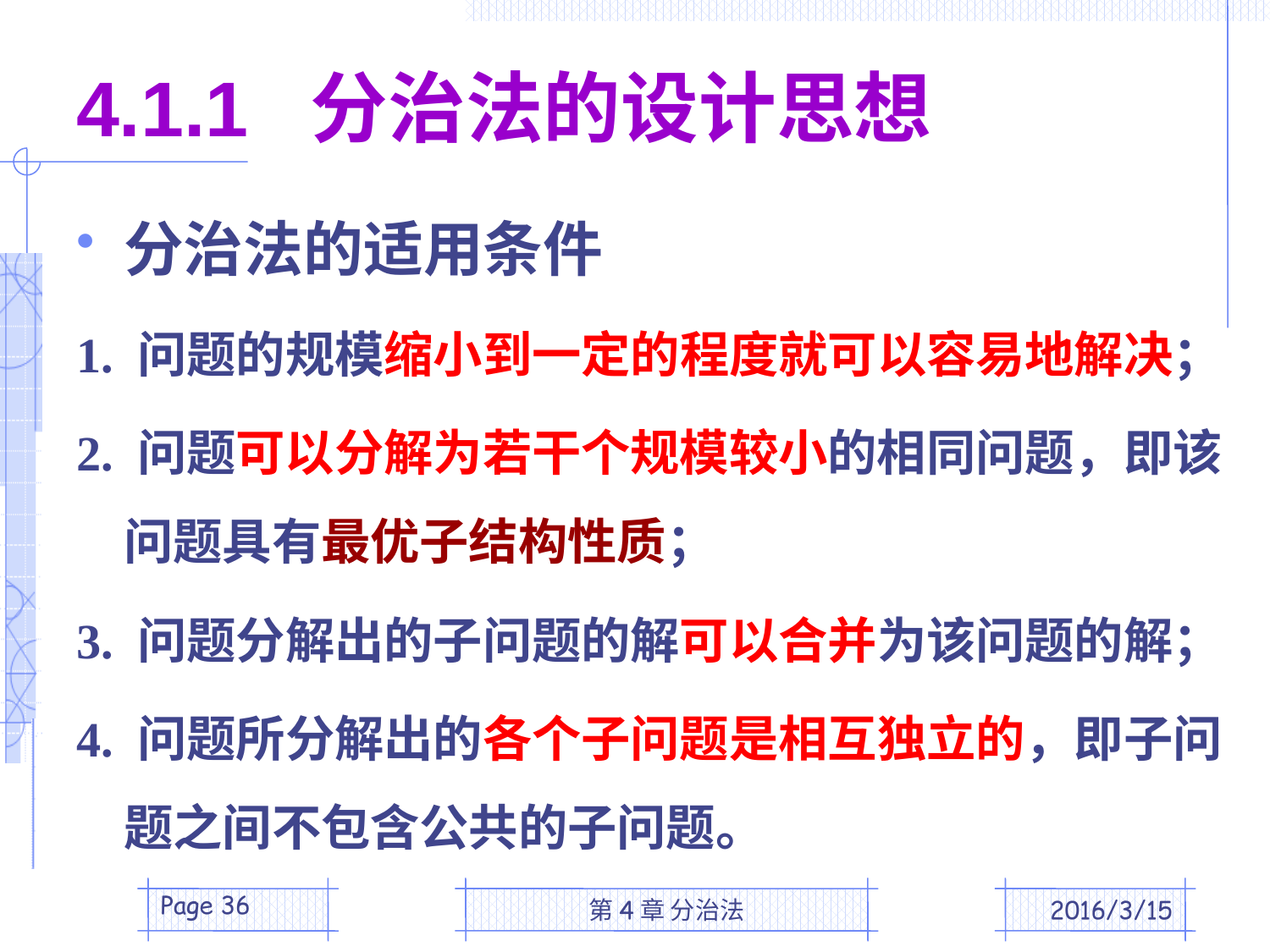

# 4.1.1  分治法的设计思想
分治法的适用条件
1. 问题的规模缩小到一定的程度就可以容易地解决；
2. 问题可以分解为若干个规模较小的相同问题，即该问题具有最优子结构性质；
3. 问题分解出的子问题的解可以合并为该问题的解；
4. 问题所分解出的各个子问题是相互独立的，即子问题之间不包含公共的子问题。
Page 36
第4章 分治法
2016/3/15